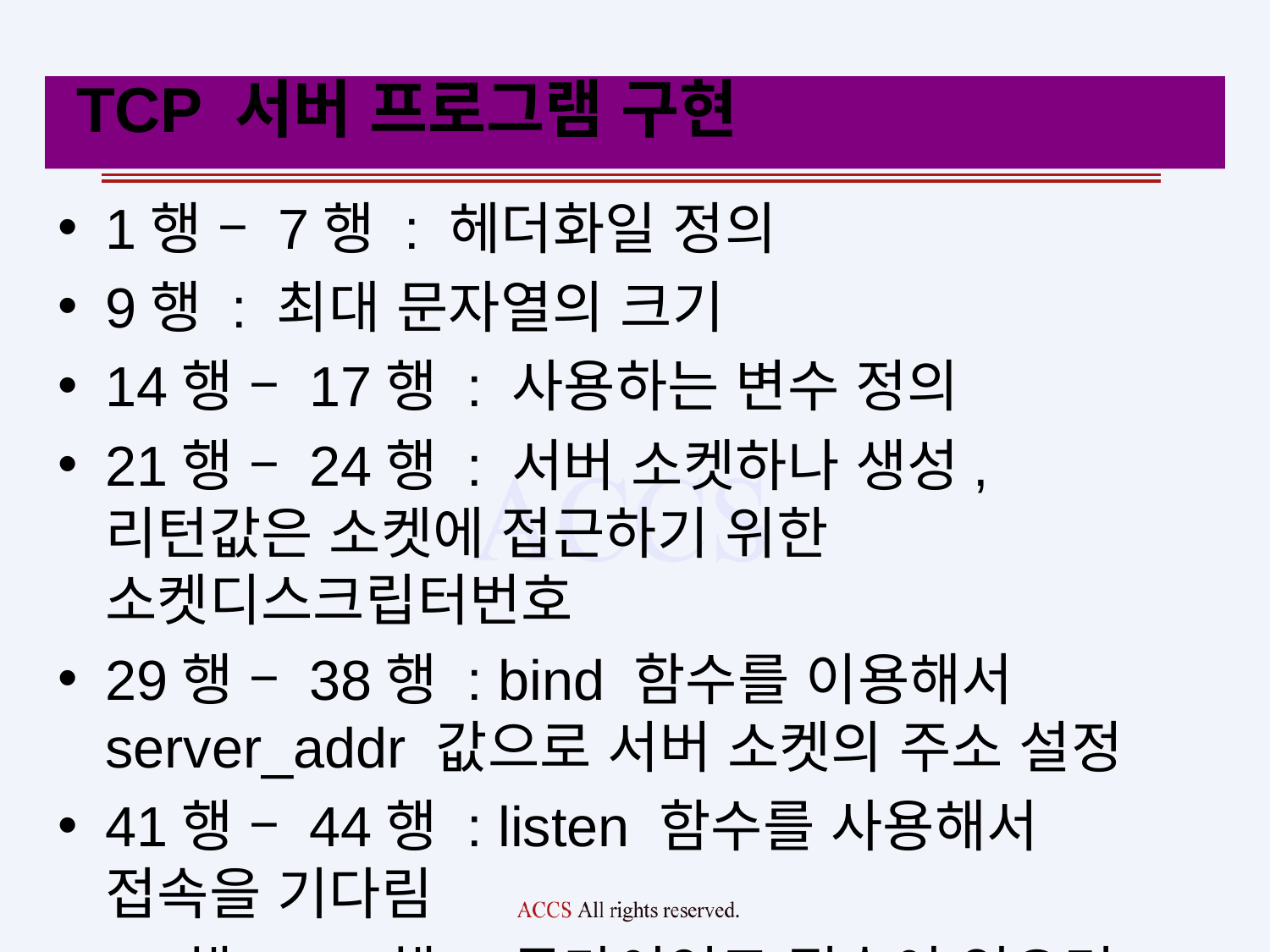

# TCP 서버 프로그램 구현

1행 – 7행 : 헤더화일 정의
9행 : 최대 문자열의 크기
14행 – 17행 : 사용하는 변수 정의
21행 – 24행 : 서버 소켓하나 생성, 리턴값은 소켓에 접근하기 위한 소켓디스크립터번호
29행 – 38행 : bind 함수를 이용해서 server_addr 값으로 서버 소켓의 주소 설정
41행 – 44행 : listen 함수를 사용해서 접속을 기다림
47행 – 57행 : 클라이언트 접속이 있으면 accept 함수 가동, 클라이언트 소켓을 csock 변수에 받음, 받아온 소켓에 보내는 문장 삽입, 해당 문장이 클라이언트로 전송
56행 : 소켓을 닫는다